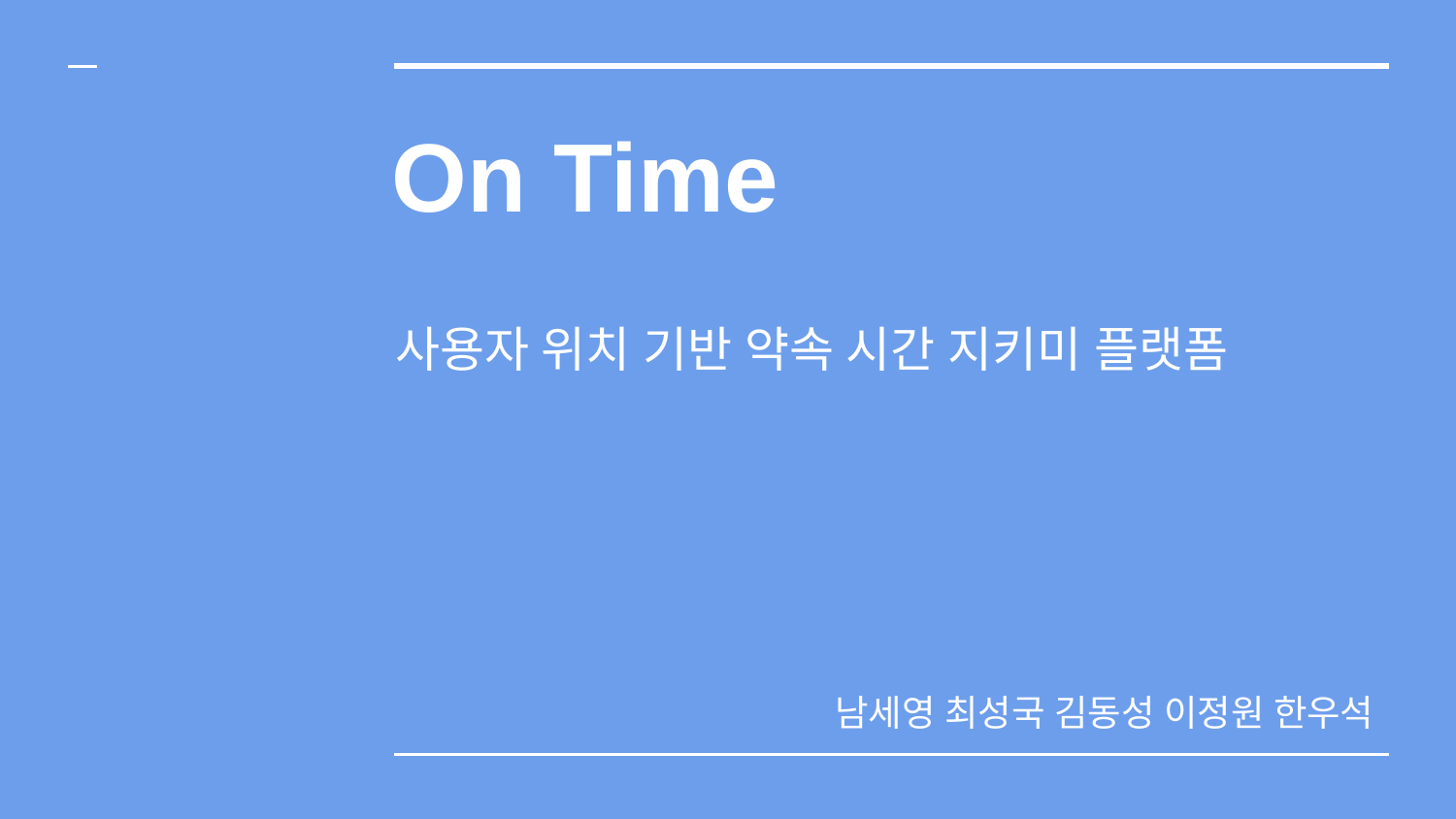

# On Time
사용자 위치 기반 약속 시간 지키미 플랫폼
남세영 최성국 김동성 이정원 한우석